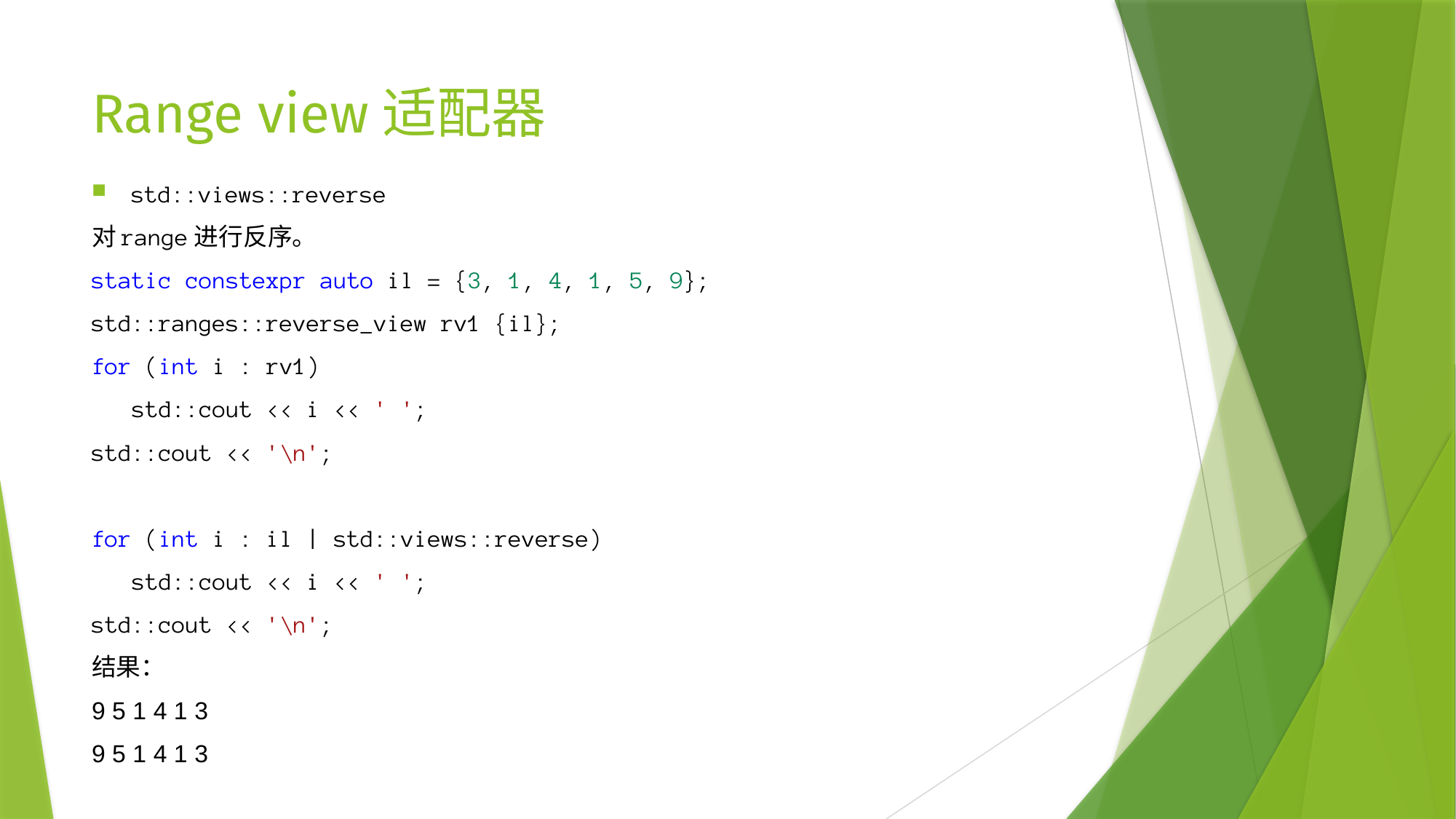

# Range view适配器
std::views::reverse
对range进行反序。
static constexpr auto il = {3, 1, 4, 1, 5, 9};
std::ranges::reverse_view rv1 {il};
for (int i : rv1)
   std::cout << i << ' ';
std::cout << '\n';

for (int i : il | std::views::reverse)
   std::cout << i << ' ';
std::cout << '\n';
结果：
9 5 1 4 1 3
9 5 1 4 1 3